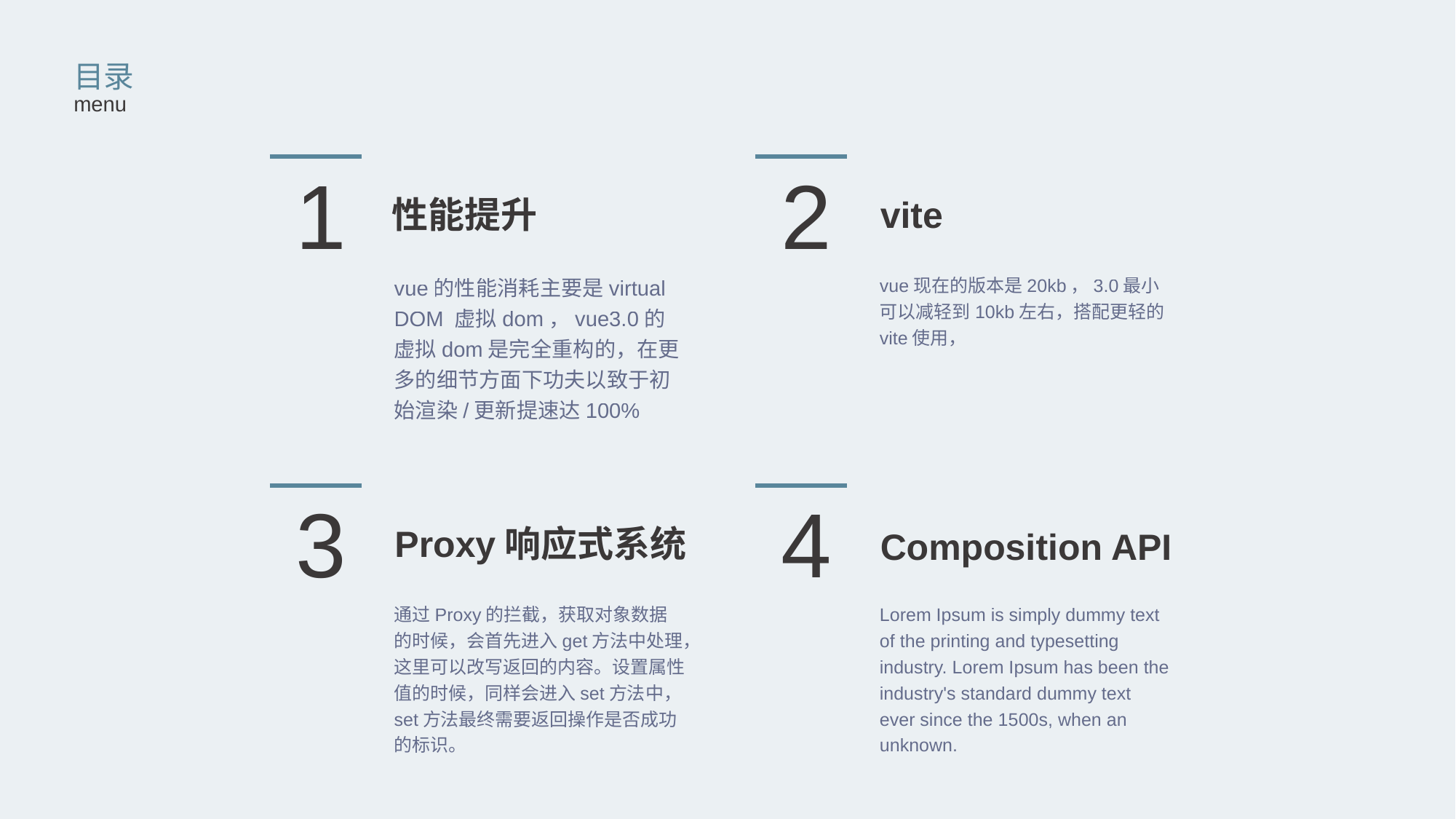

目录
menu

1
性能提升
vue的性能消耗主要是virtual DOM 虚拟dom，vue3.0的虚拟dom是完全重构的，在更多的细节方面下功夫以致于初始渲染/更新提速达100%

2
vite
vue现在的版本是20kb，3.0最小可以减轻到10kb左右，搭配更轻的vite使用，

3
Proxy响应式系统
通过Proxy的拦截，获取对象数据的时候，会首先进入get方法中处理，这里可以改写返回的内容。设置属性值的时候，同样会进入set方法中，set方法最终需要返回操作是否成功的标识。

4
Composition API
Lorem Ipsum is simply dummy text of the printing and typesetting industry. Lorem Ipsum has been the industry's standard dummy text ever since the 1500s, when an unknown.